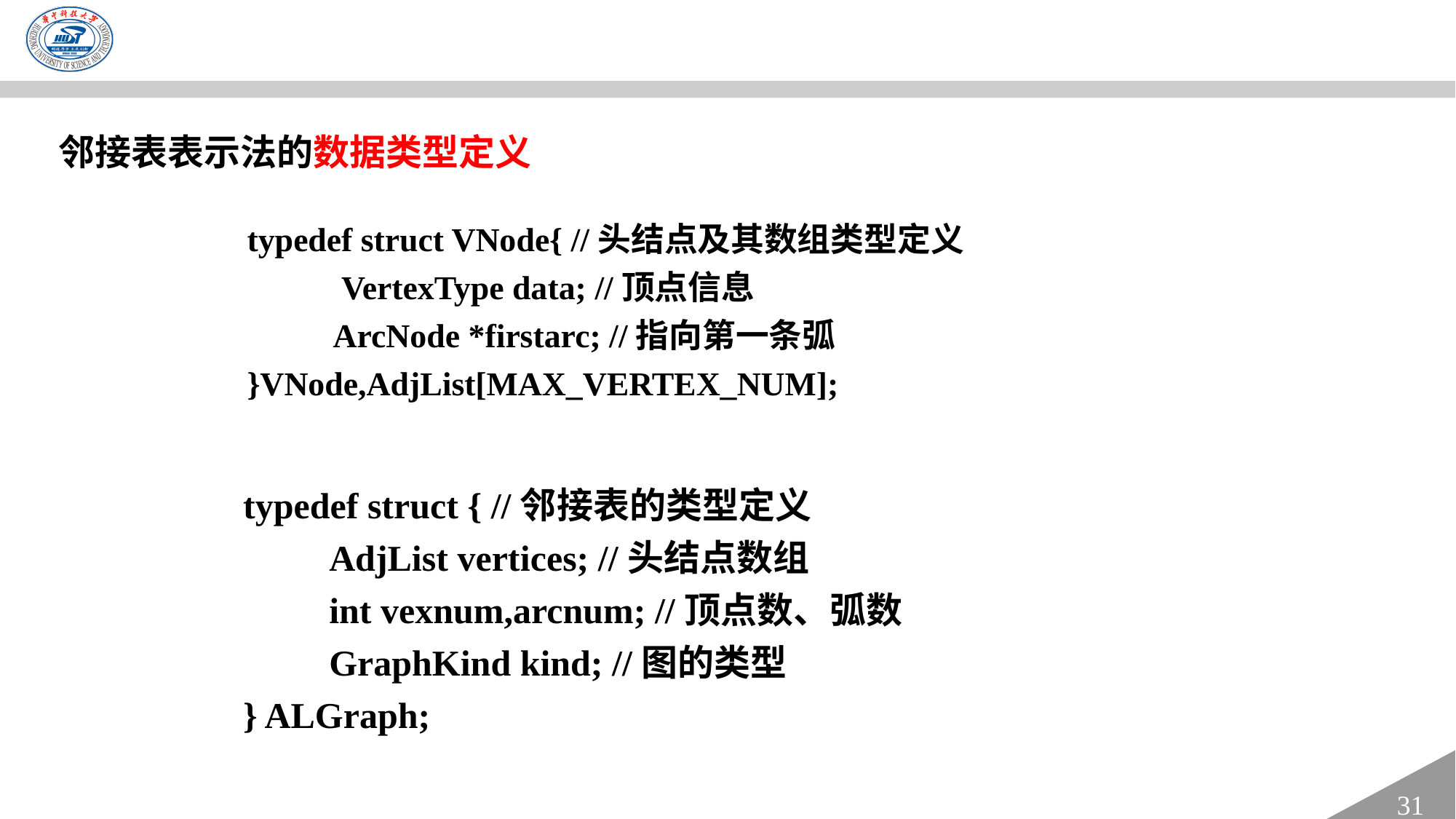

邻接表表示法的数据类型定义
typedef struct VNode{ //头结点及其数组类型定义
 VertexType data; //顶点信息
ArcNode *firstarc; //指向第一条弧
}VNode,AdjList[MAX_VERTEX_NUM];
typedef struct { //邻接表的类型定义
AdjList vertices; //头结点数组
int vexnum,arcnum; //顶点数、弧数
GraphKind kind; //图的类型
} ALGraph;